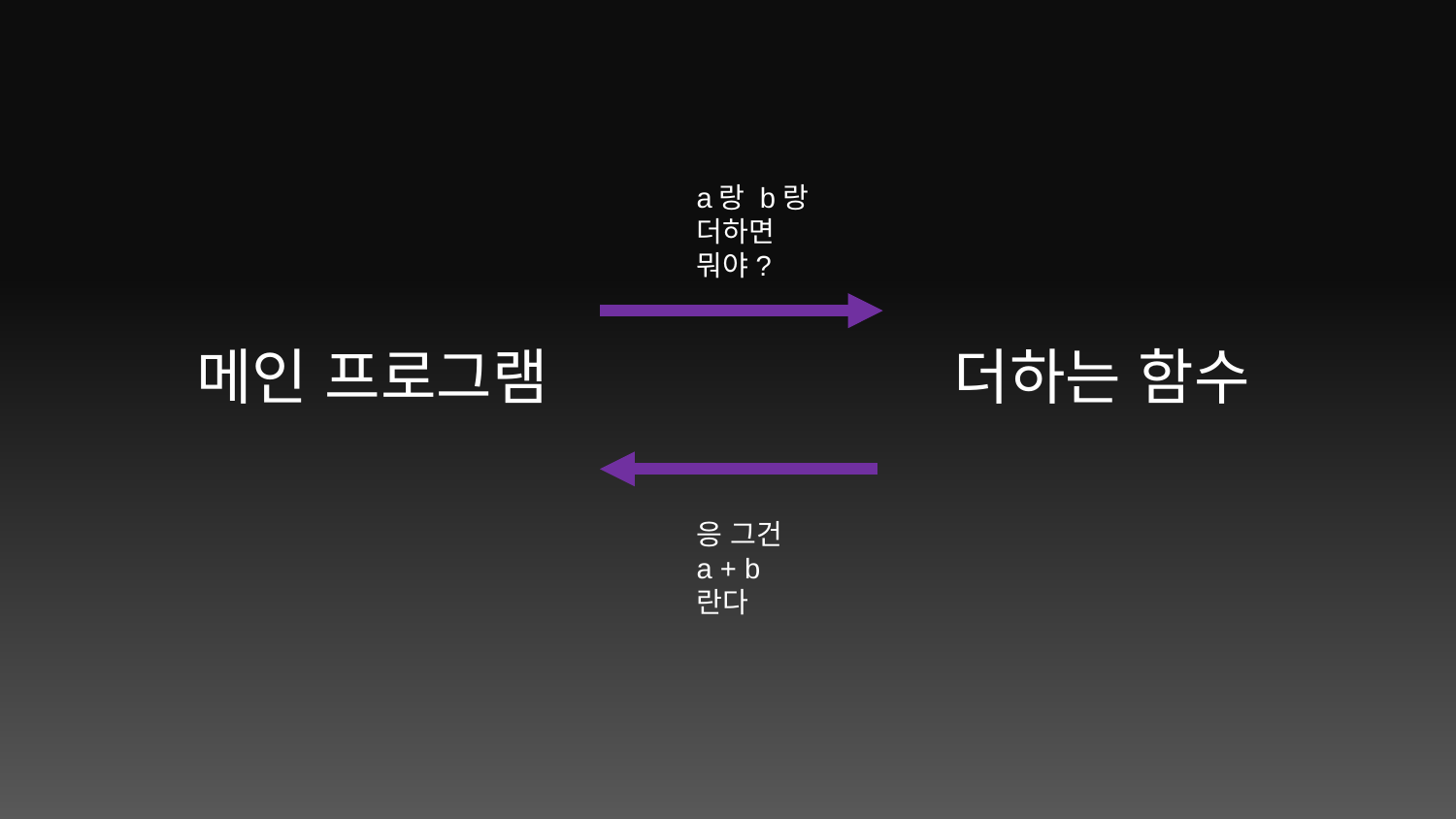

a랑 b랑 더하면 뭐야?
메인 프로그램
더하는 함수
응 그건
a + b
란다